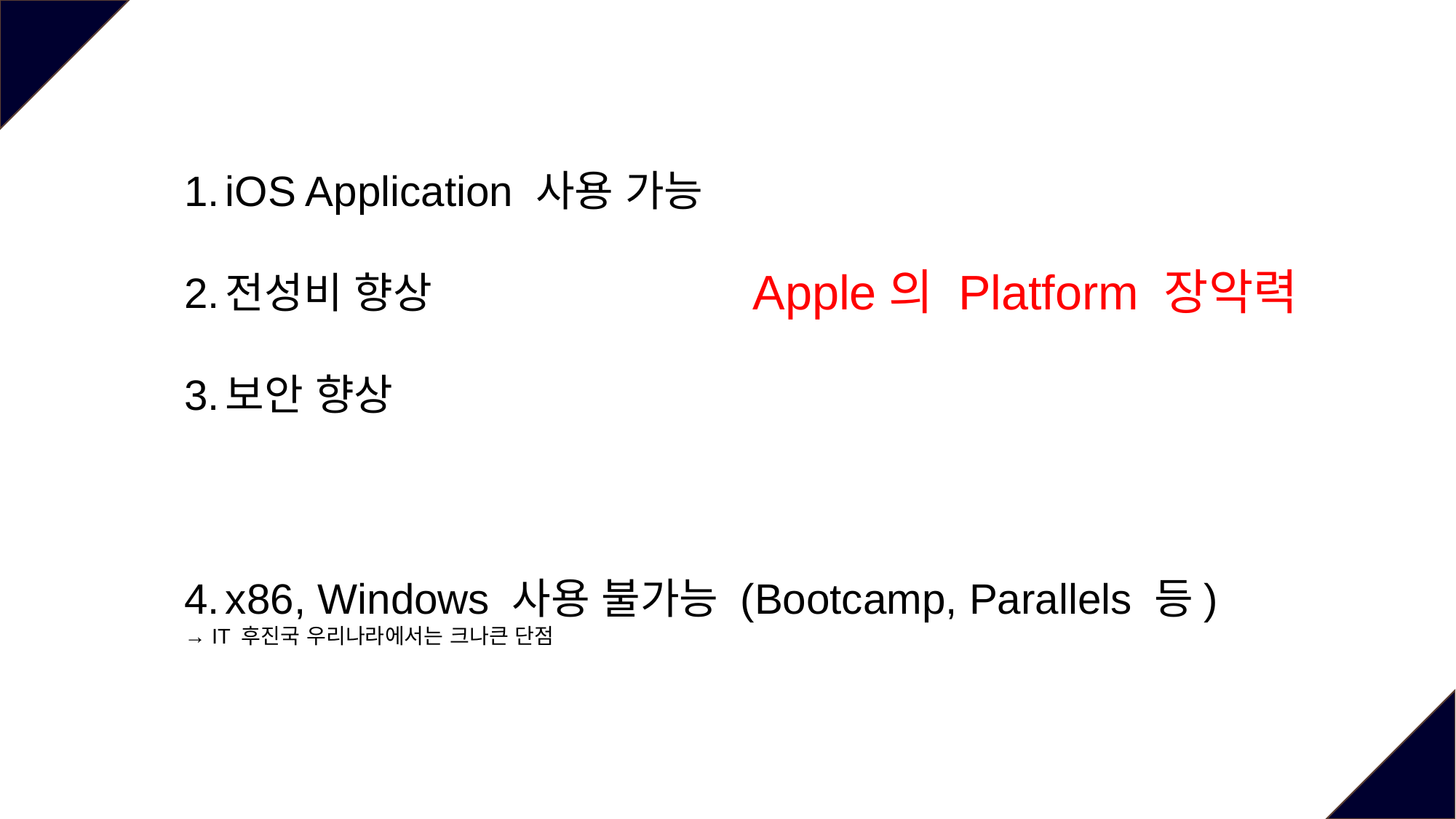

iOS Application 사용 가능

전성비 향상

보안 향상

x86, Windows 사용 불가능 (Bootcamp, Parallels 등)
→ IT 후진국 우리나라에서는 크나큰 단점

Apple의 Platform 장악력